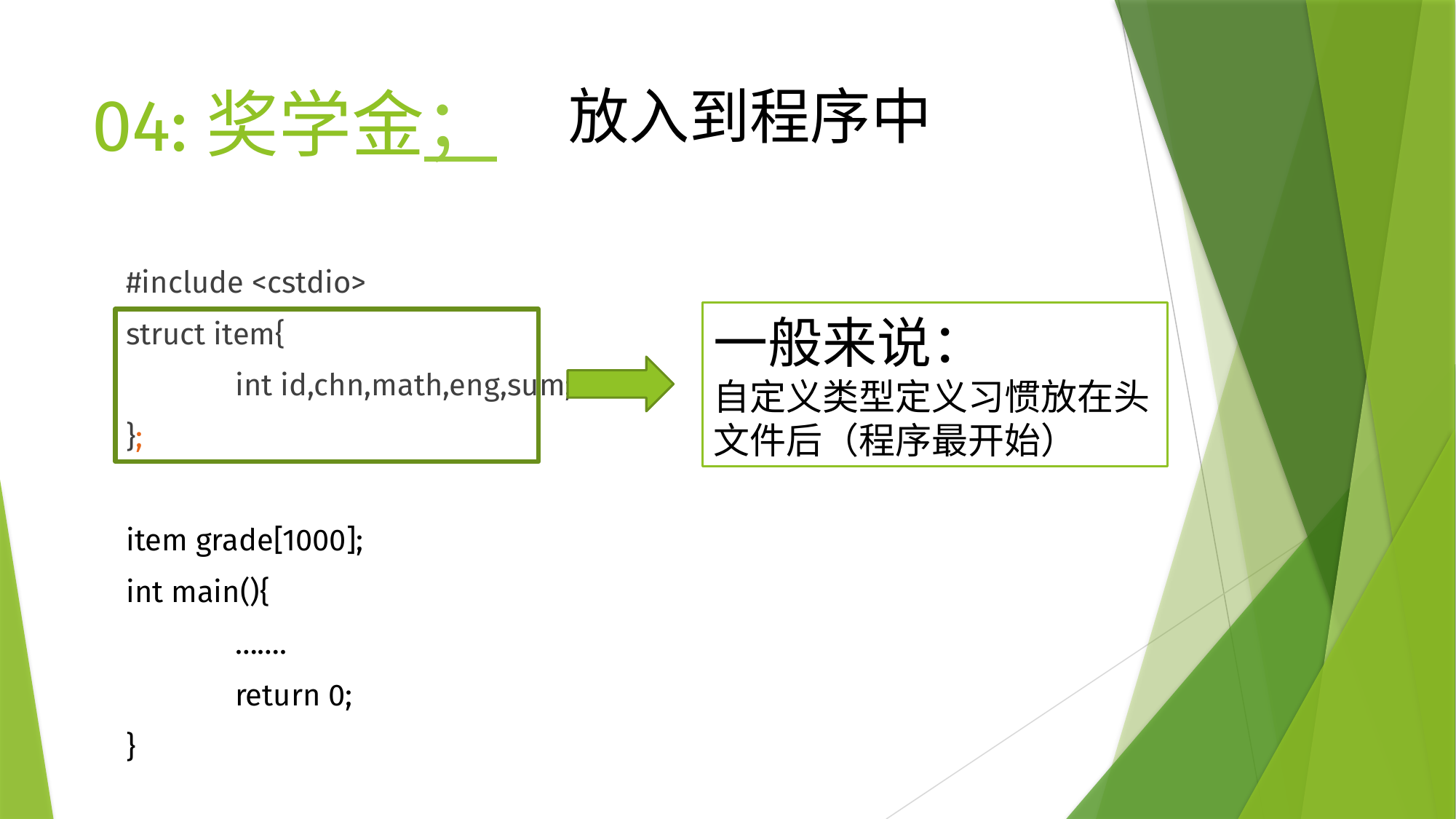

# 04:奖学金；
放入到程序中
#include <cstdio>
struct item{
	int id,chn,math,eng,sum;
};

item grade[1000];
int main(){
	…….
	return 0;
}
一般来说：
自定义类型定义习惯放在头文件后（程序最开始）